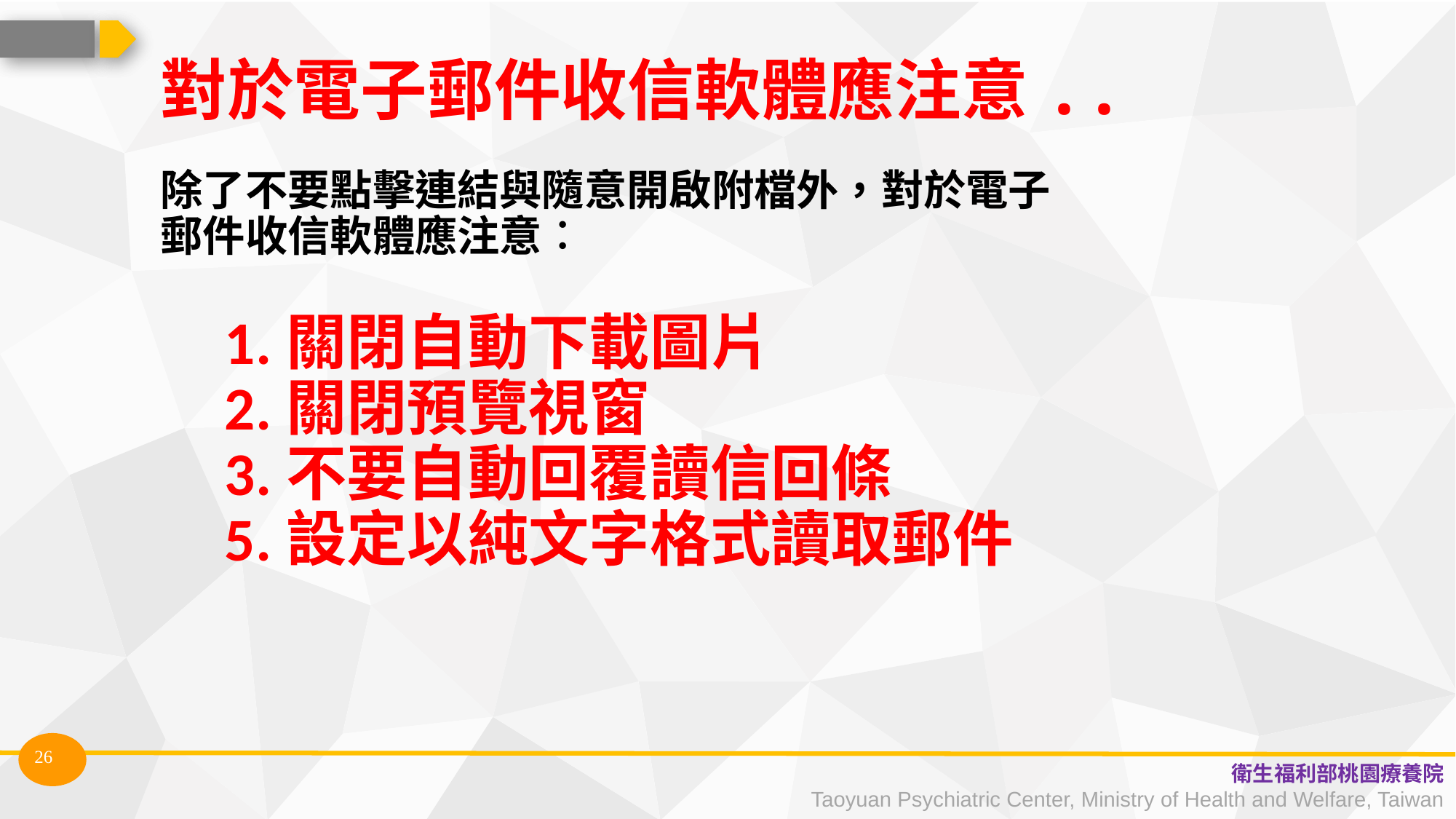

對於電子郵件收信軟體應注意..
除了不要點擊連結與隨意開啟附檔外，對於電子郵件收信軟體應注意︰
1.關閉自動下載圖片
2.關閉預覽視窗
3.不要自動回覆讀信回條
5.設定以純文字格式讀取郵件